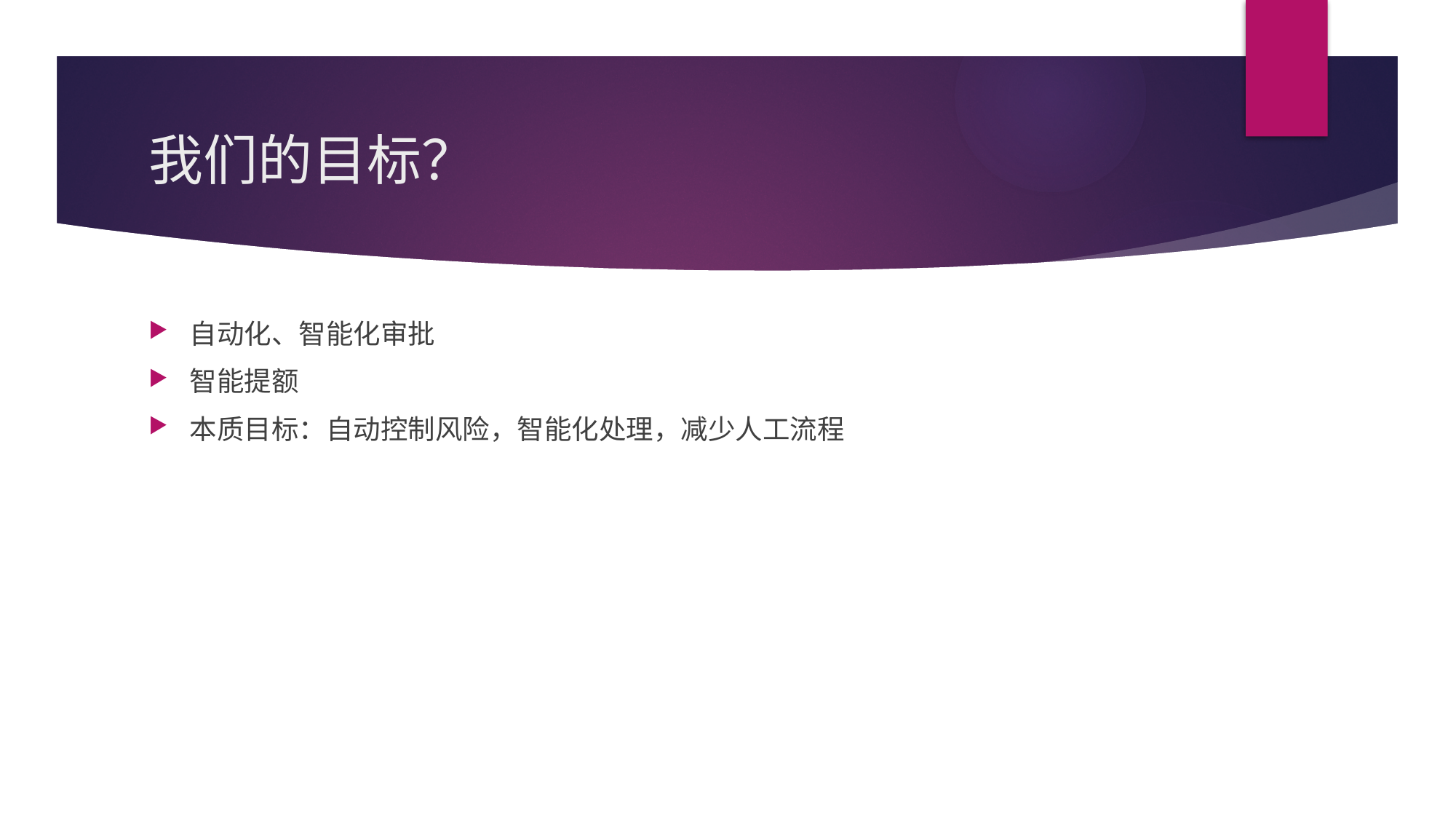

# 我们的目标？
自动化、智能化审批
智能提额
本质目标：自动控制风险，智能化处理，减少人工流程